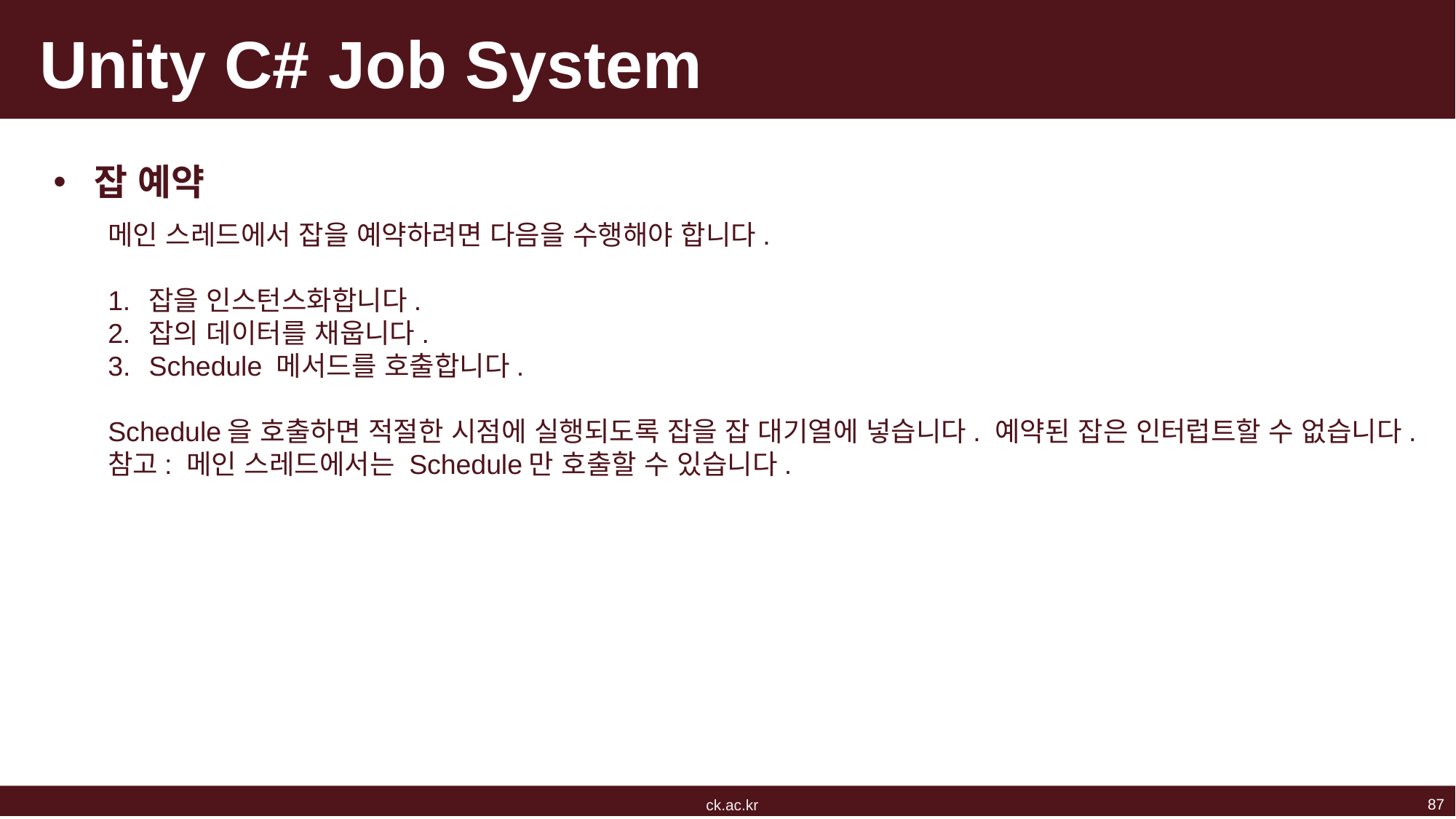

# Unity C# Job System
잡 예약

메인 스레드에서 잡을 예약하려면 다음을 수행해야 합니다.

잡을 인스턴스화합니다.
잡의 데이터를 채웁니다.
Schedule 메서드를 호출합니다.

Schedule을 호출하면 적절한 시점에 실행되도록 잡을 잡 대기열에 넣습니다. 예약된 잡은 인터럽트할 수 없습니다.
참고: 메인 스레드에서는 Schedule만 호출할 수 있습니다.
87
ck.ac.kr